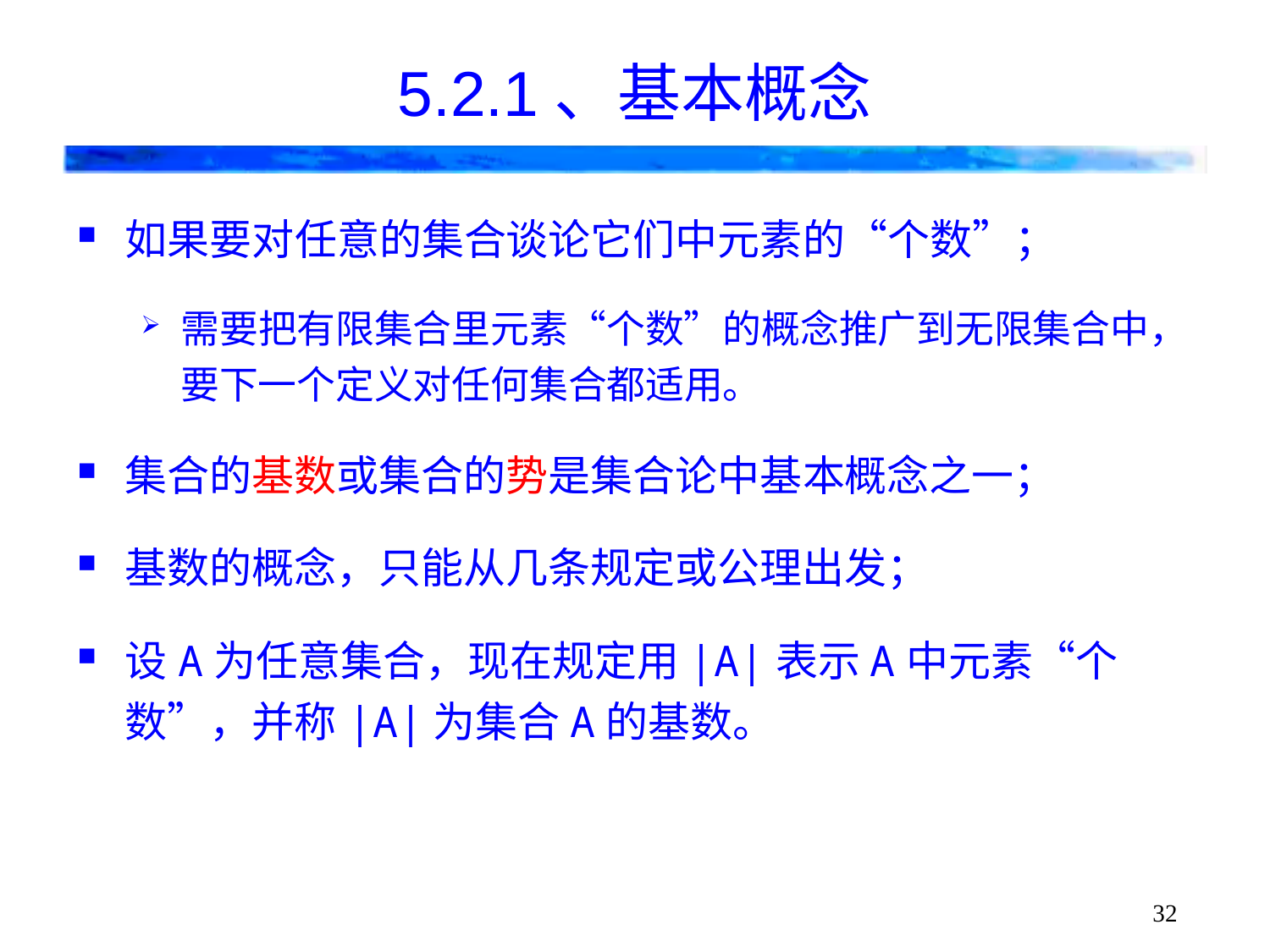

# 5.2.1、基本概念
如果要对任意的集合谈论它们中元素的“个数”；
需要把有限集合里元素“个数”的概念推广到无限集合中，要下一个定义对任何集合都适用。
集合的基数或集合的势是集合论中基本概念之一；
基数的概念，只能从几条规定或公理出发；
设A为任意集合，现在规定用|A|表示A中元素“个数”，并称|A|为集合A的基数。
32